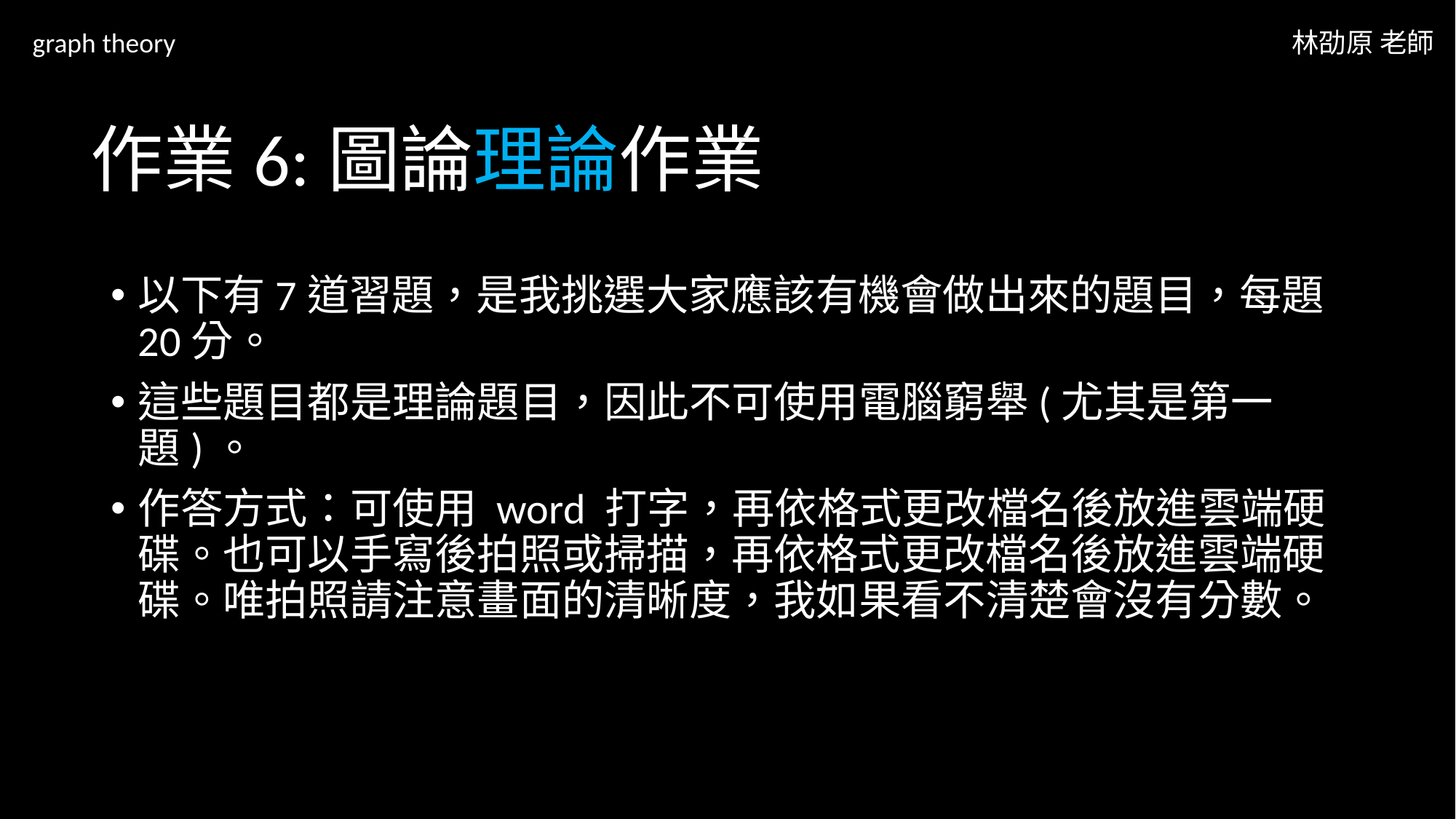

graph theory
林劭原 老師
# 作業6:圖論理論作業
以下有7道習題，是我挑選大家應該有機會做出來的題目，每題20分。
這些題目都是理論題目，因此不可使用電腦窮舉(尤其是第一題)。
作答方式：可使用 word 打字，再依格式更改檔名後放進雲端硬碟。也可以手寫後拍照或掃描，再依格式更改檔名後放進雲端硬碟。唯拍照請注意畫面的清晰度，我如果看不清楚會沒有分數。